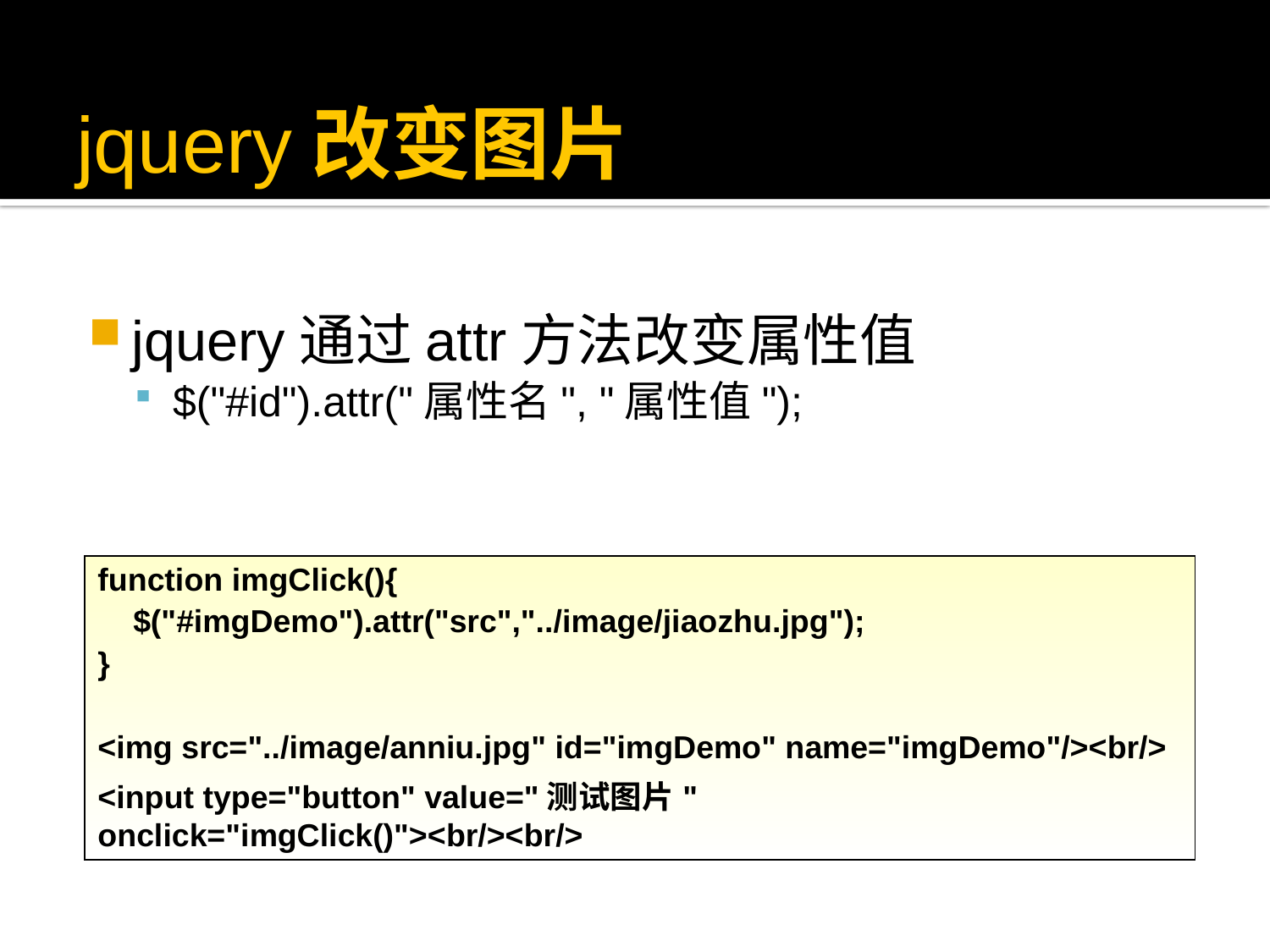

# jquery改变图片
jquery通过attr方法改变属性值
$("#id").attr("属性名", "属性值");

| function imgClick(){ $("#imgDemo").attr("src","../image/jiaozhu.jpg"); } <img src="../image/anniu.jpg" id="imgDemo" name="imgDemo"/><br/> <input type="button" value="测试图片" onclick="imgClick()"><br/><br/> |
| --- |